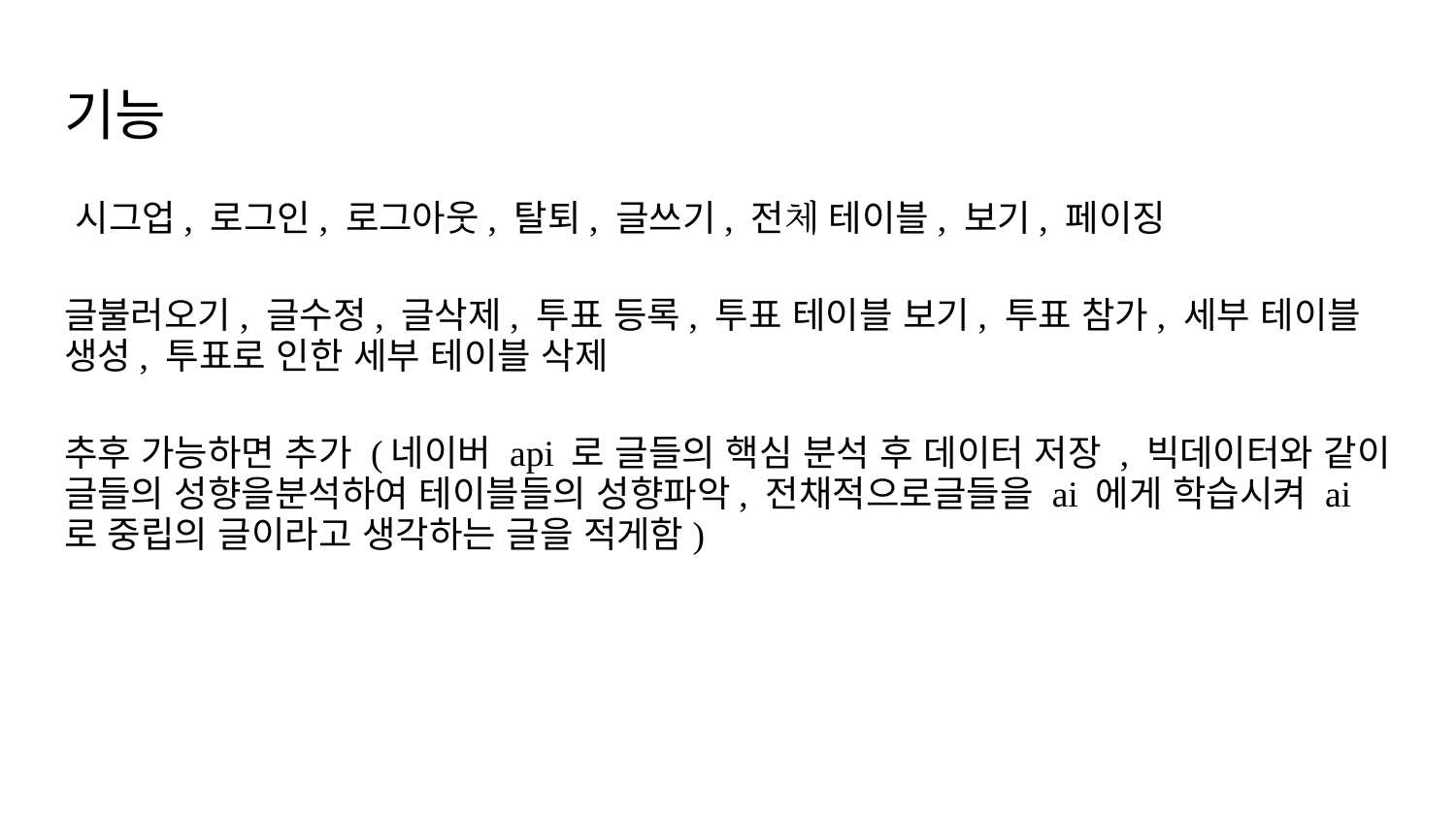

# 기능
 시그업, 로그인, 로그아웃, 탈퇴, 글쓰기, 전체 테이블, 보기, 페이징
글불러오기, 글수정, 글삭제, 투표 등록, 투표 테이블 보기, 투표 참가, 세부 테이블 생성, 투표로 인한 세부 테이블 삭제
추후 가능하면 추가 (네이버 api 로 글들의 핵심 분석 후 데이터 저장 , 빅데이터와 같이 글들의 성향을분석하여 테이블들의 성향파악, 전채적으로글들을 ai 에게 학습시켜 ai로 중립의 글이라고 생각하는 글을 적게함)